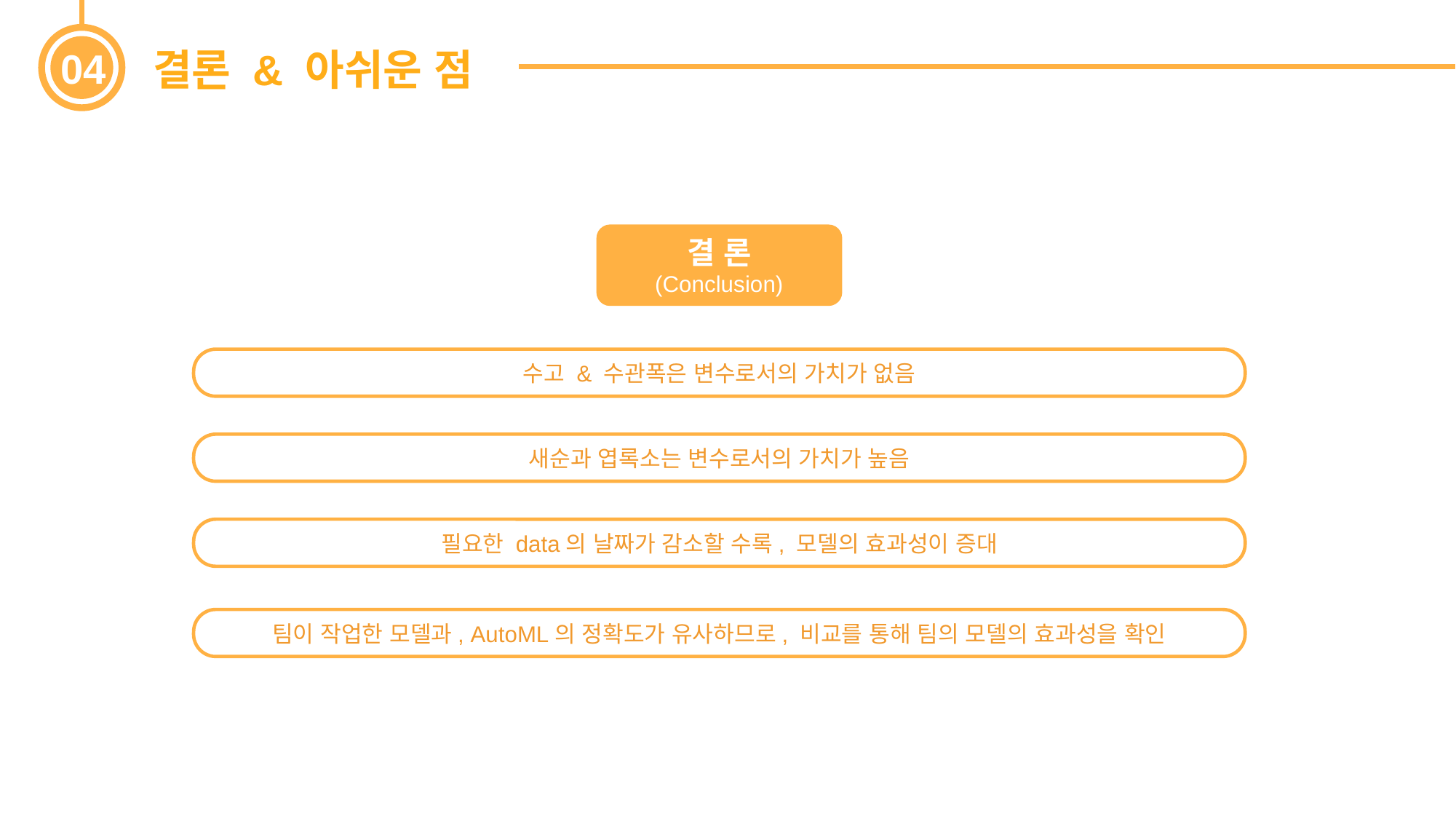

감귤 착과량 예측 AI를 수업시간에 배운 내용을 활용

04
결론 & 아쉬운 점
결 론
(Conclusion)
수고 & 수관폭은 변수로서의 가치가 없음
새순과 엽록소는 변수로서의 가치가 높음
필요한 data의 날짜가 감소할 수록, 모델의 효과성이 증대
팀이 작업한 모델과, AutoML의 정확도가 유사하므로, 비교를 통해 팀의 모델의 효과성을 확인